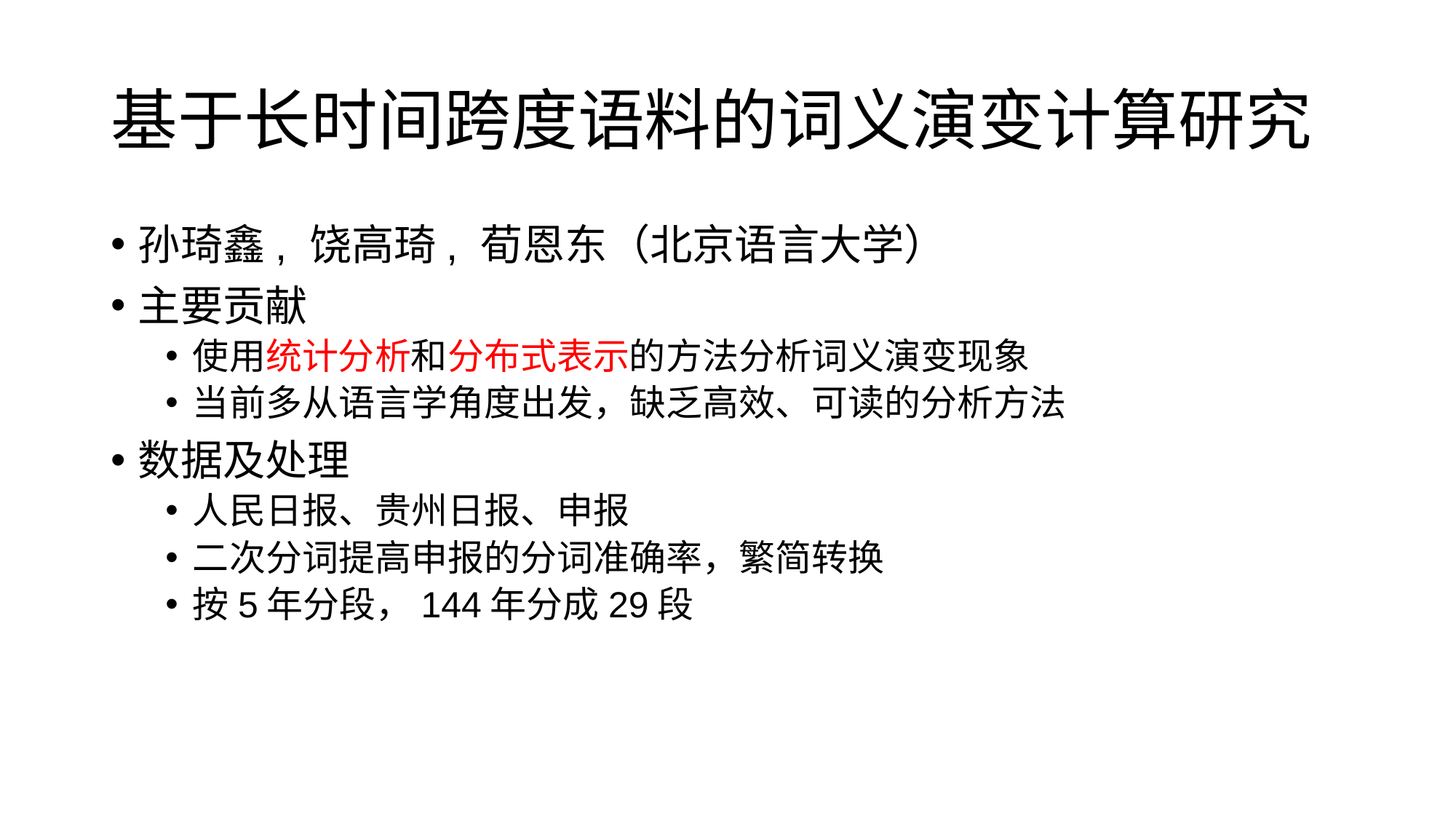

# 基于长时间跨度语料的词义演变计算研究
孙琦鑫, 饶高琦, 荀恩东（北京语言大学）
主要贡献
使用统计分析和分布式表示的方法分析词义演变现象
当前多从语言学角度出发，缺乏高效、可读的分析方法
数据及处理
人民日报、贵州日报、申报
二次分词提高申报的分词准确率，繁简转换
按5年分段，144年分成29段